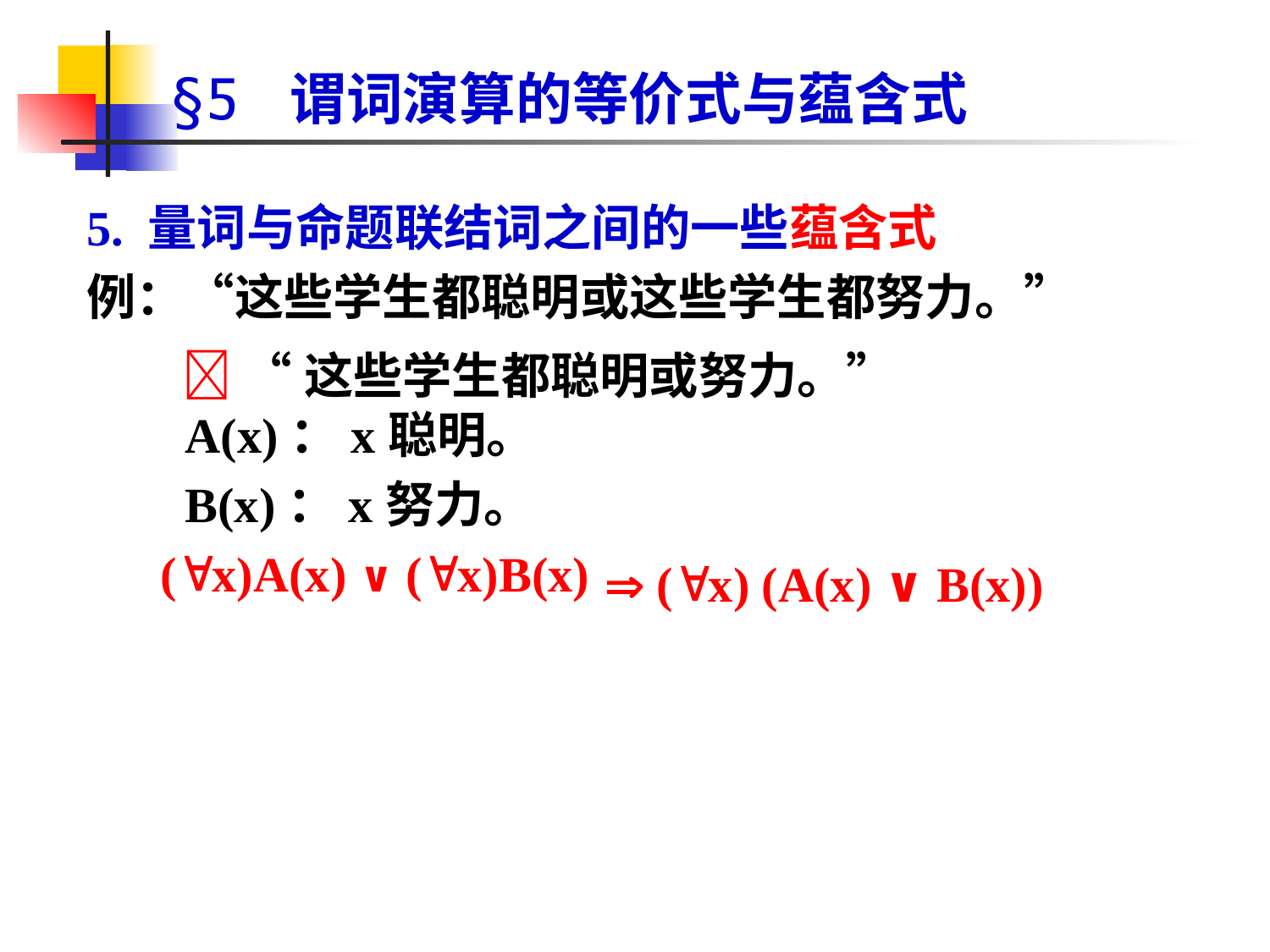

# §5  谓词演算的等价式与蕴含式
5. 量词与命题联结词之间的一些蕴含式
例：“这些学生都聪明或这些学生都努力。”

        A(x)：x聪明。
        B(x)：x努力。
      (∀x)A(x) ∨ (∀x)B(x)
 ⇒ “这些学生都聪明或努力。”
⇒ (∀x) (A(x) ∨ B(x))
68